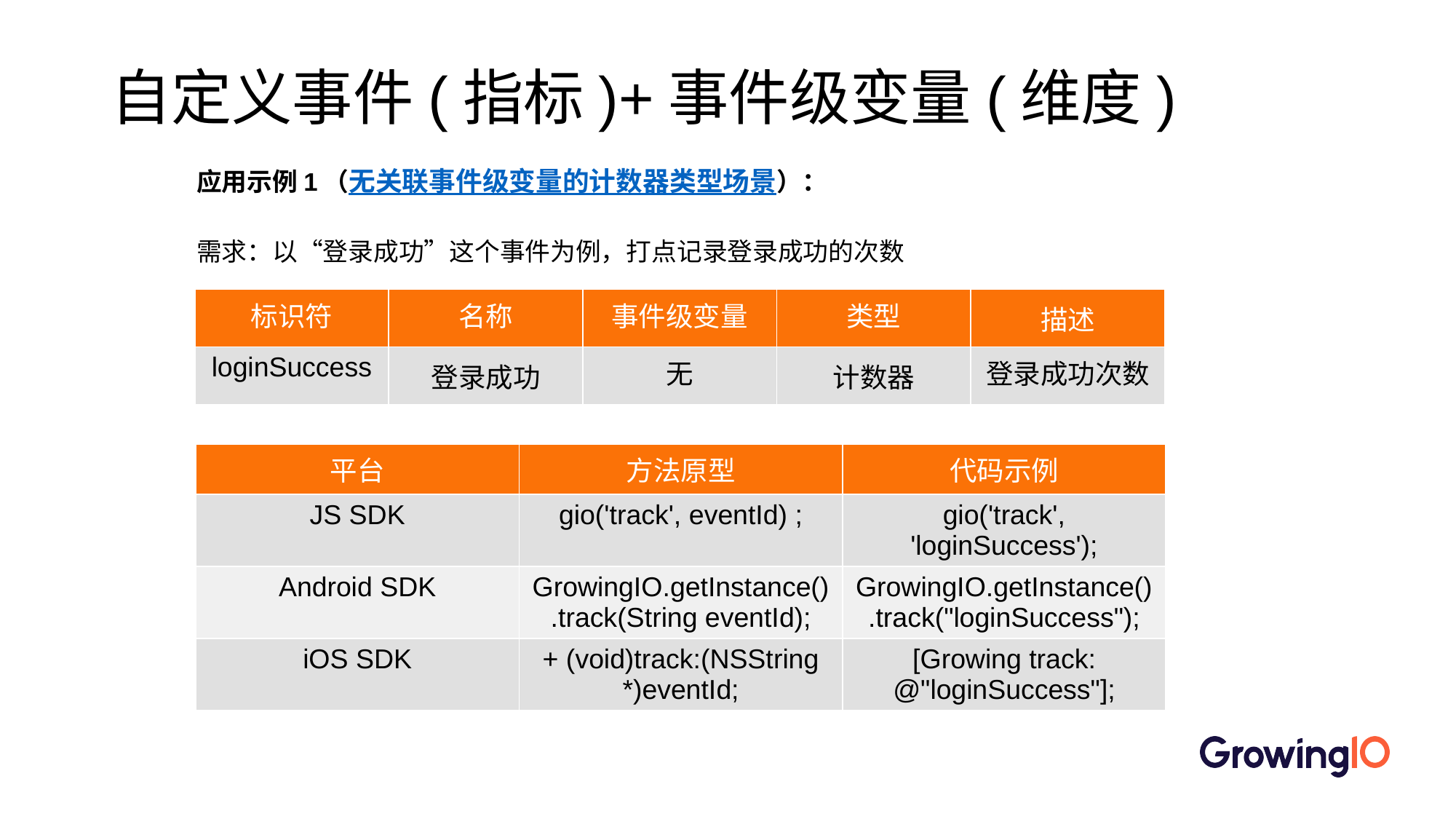

# 自定义事件(指标)+事件级变量(维度)

应用示例1（无关联事件级变量的计数器类型场景）：
需求：以“登录成功”这个事件为例，打点记录登录成功的次数
| 标识符 | 名称 | 事件级变量 | 类型 | 描述 |
| --- | --- | --- | --- | --- |
| loginSuccess | 登录成功 | 无 | 计数器 | 登录成功次数 |
| 平台 | 方法原型 | 代码示例 |
| --- | --- | --- |
| JS SDK | gio('track', eventId) ; | gio('track', 'loginSuccess'); |
| Android SDK | GrowingIO.getInstance().track(String eventId); | GrowingIO.getInstance().track("loginSuccess"); |
| iOS SDK | + (void)track:(NSString \*)eventId; | [Growing track: @"loginSuccess"]; |